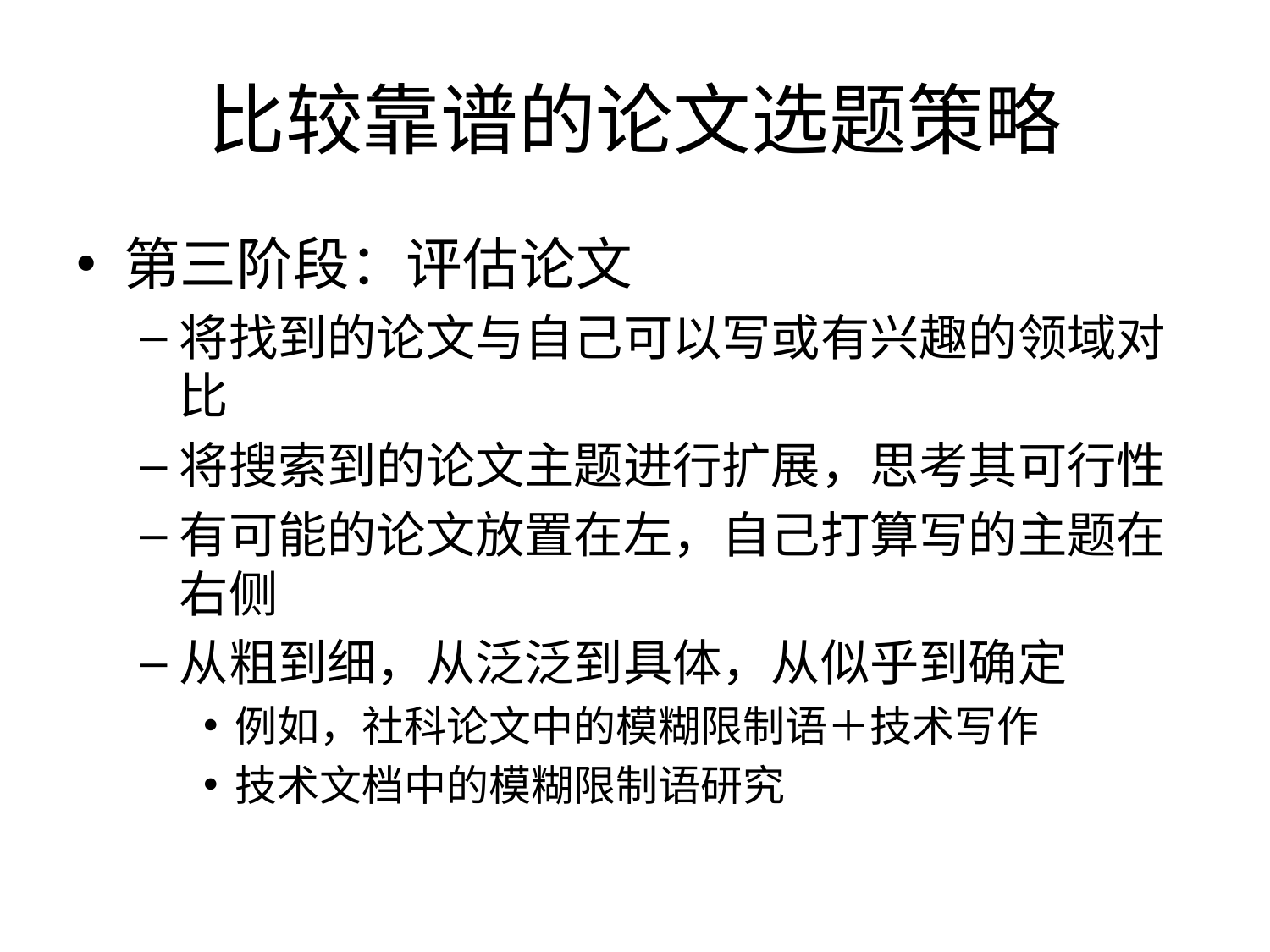

# 比较靠谱的论文选题策略
第三阶段：评估论文
将找到的论文与自己可以写或有兴趣的领域对比
将搜索到的论文主题进行扩展，思考其可行性
有可能的论文放置在左，自己打算写的主题在右侧
从粗到细，从泛泛到具体，从似乎到确定
例如，社科论文中的模糊限制语＋技术写作
技术文档中的模糊限制语研究